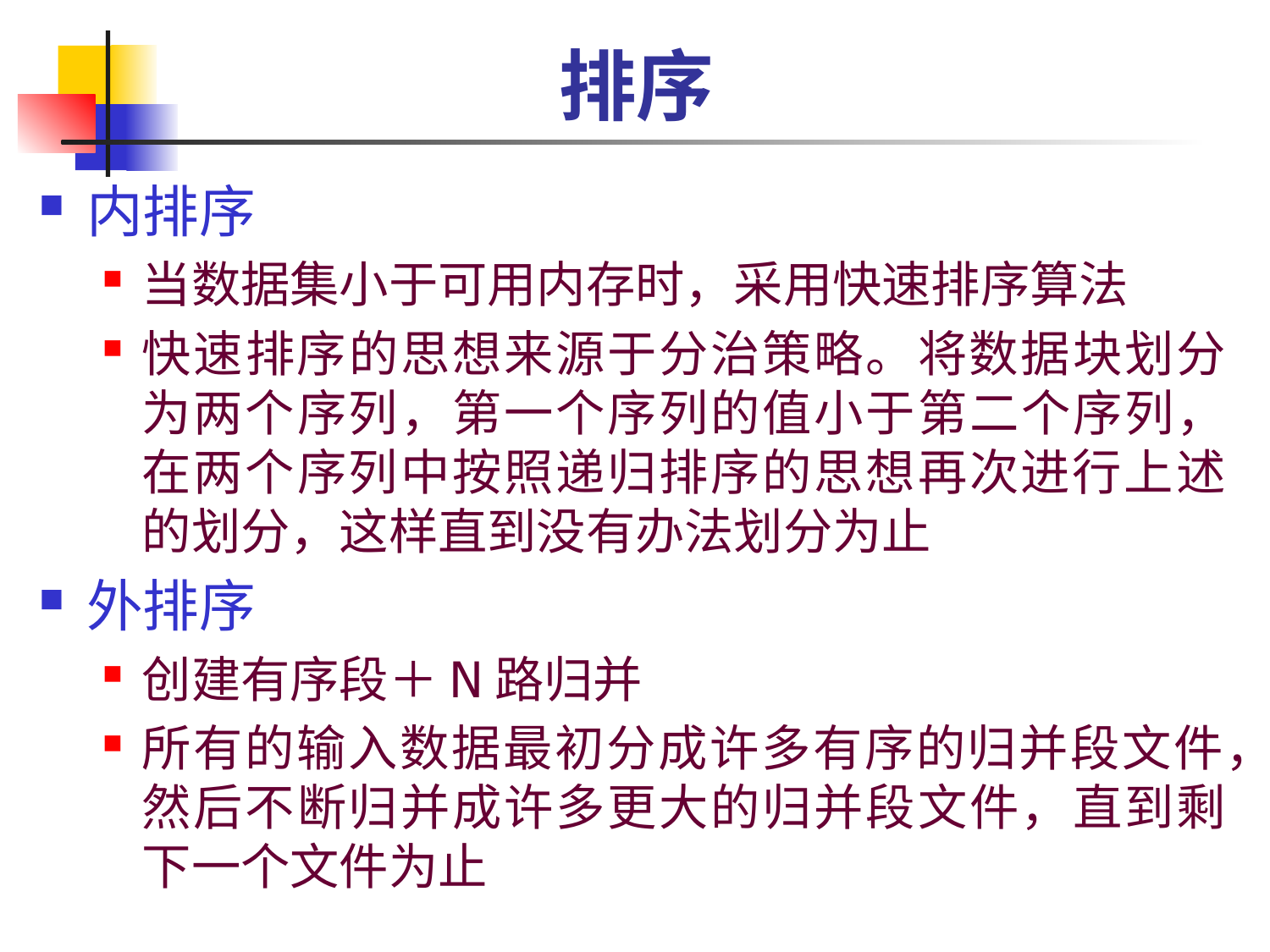

# 排序
内排序
当数据集小于可用内存时，采用快速排序算法
快速排序的思想来源于分治策略。将数据块划分为两个序列，第一个序列的值小于第二个序列，在两个序列中按照递归排序的思想再次进行上述的划分，这样直到没有办法划分为止
外排序
创建有序段＋N路归并
所有的输入数据最初分成许多有序的归并段文件，然后不断归并成许多更大的归并段文件，直到剩下一个文件为止